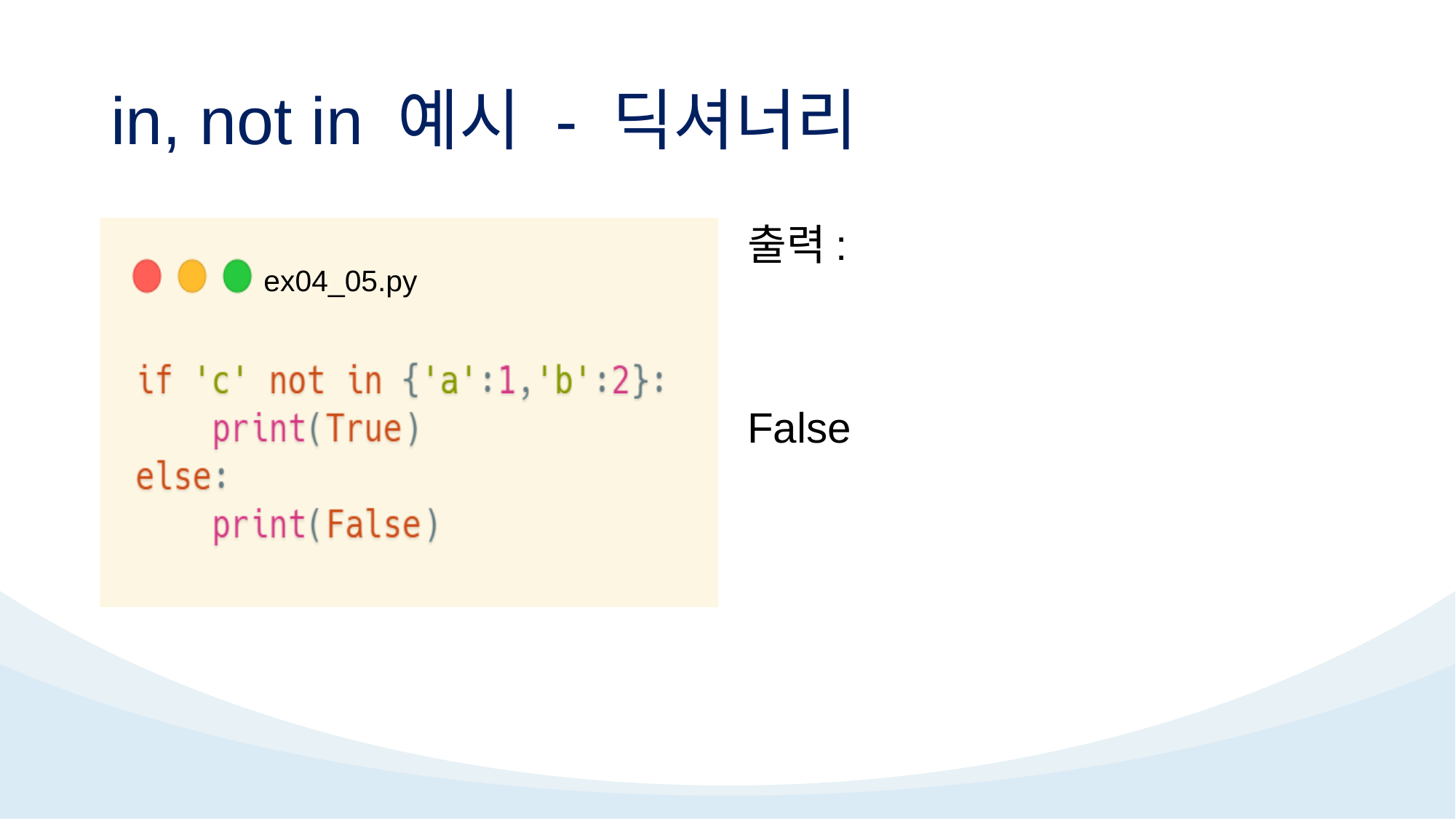

# in, not in 예시 - 딕셔너리

		ex04_05.py

출력:

False